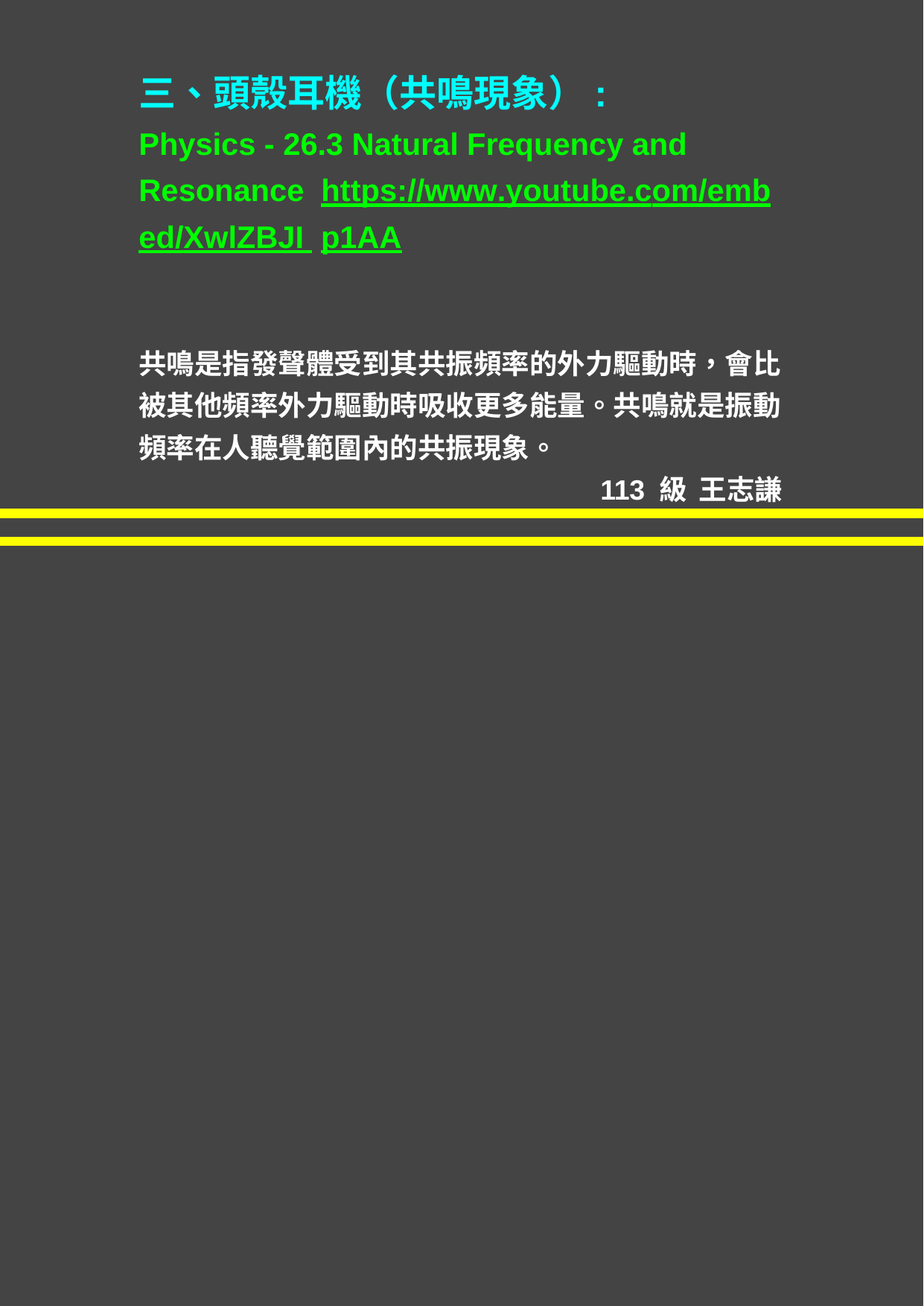

三、頭殼耳機（共鳴現象）:
Physics - 26.3 Natural Frequency and  Resonance  https://www.youtube.com/embed/XwlZBJI  p1AA
共鳴是指發聲體受到其共振頻率的外力驅動時，會比 被其他頻率外力驅動時吸收更多能量。共鳴就是振動
頻率在人聽覺範圍內的共振現象。
113 級 王志謙